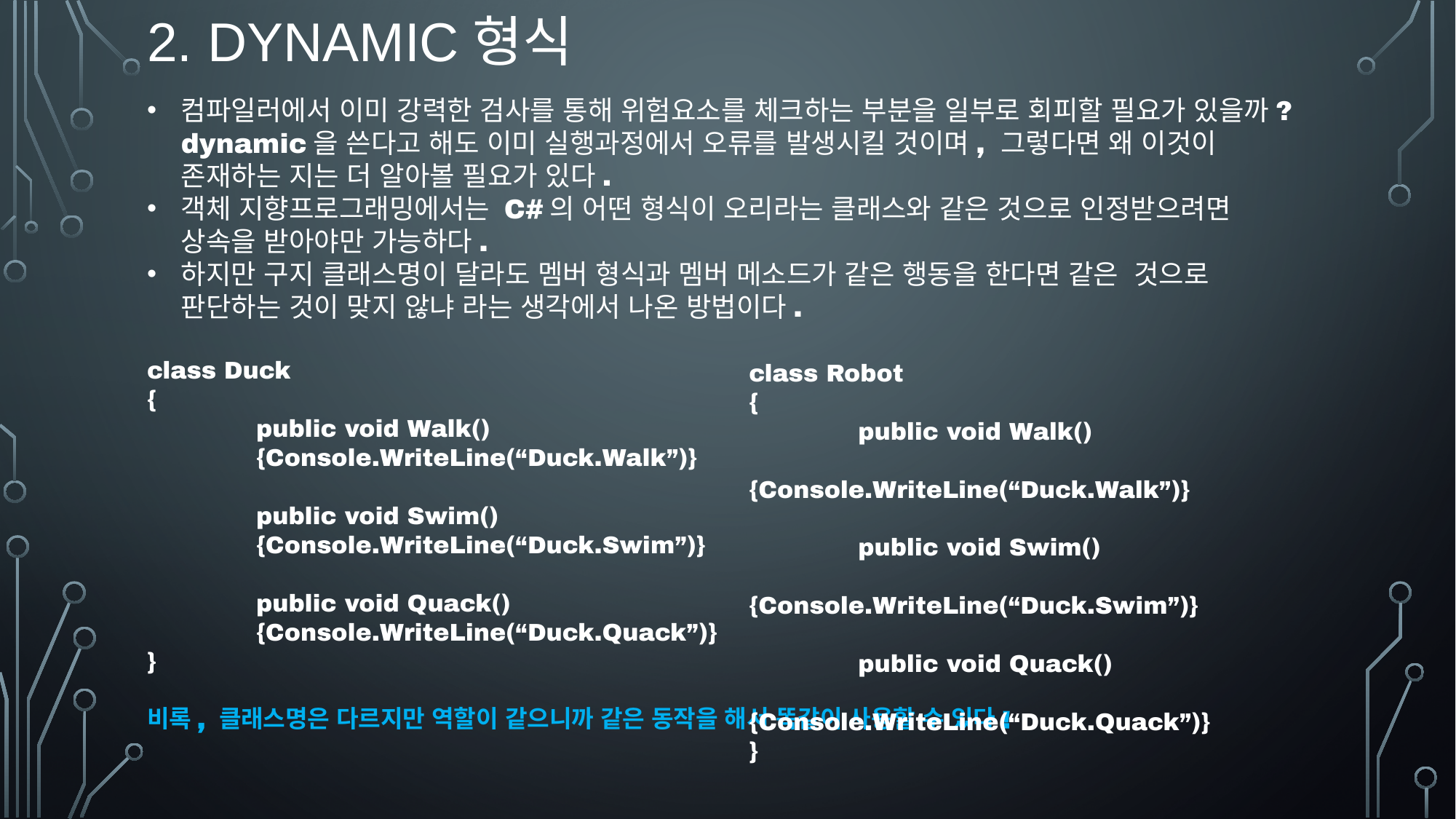

# 2. dynamic형식
컴파일러에서 이미 강력한 검사를 통해 위험요소를 체크하는 부분을 일부로 회피할 필요가 있을까? dynamic을 쓴다고 해도 이미 실행과정에서 오류를 발생시킬 것이며, 그렇다면 왜 이것이 존재하는 지는 더 알아볼 필요가 있다.
객체 지향프로그래밍에서는 C#의 어떤 형식이 오리라는 클래스와 같은 것으로 인정받으려면 상속을 받아야만 가능하다.
하지만 구지 클래스명이 달라도 멤버 형식과 멤버 메소드가 같은 행동을 한다면 같은  것으로 판단하는 것이 맞지 않냐 라는 생각에서 나온 방법이다.

class Duck
{
	public void Walk()
	{Console.WriteLine(“Duck.Walk”)}

	public void Swim()
	{Console.WriteLine(“Duck.Swim”)}

	public void Quack()
	{Console.WriteLine(“Duck.Quack”)}
}

비록, 클래스명은 다르지만 역할이 같으니까 같은 동작을 해서 똑같이 사용할 수 있다!
class Robot
{
	public void Walk()
	{Console.WriteLine(“Duck.Walk”)}

	public void Swim()
	{Console.WriteLine(“Duck.Swim”)}

	public void Quack()
	{Console.WriteLine(“Duck.Quack”)}
}